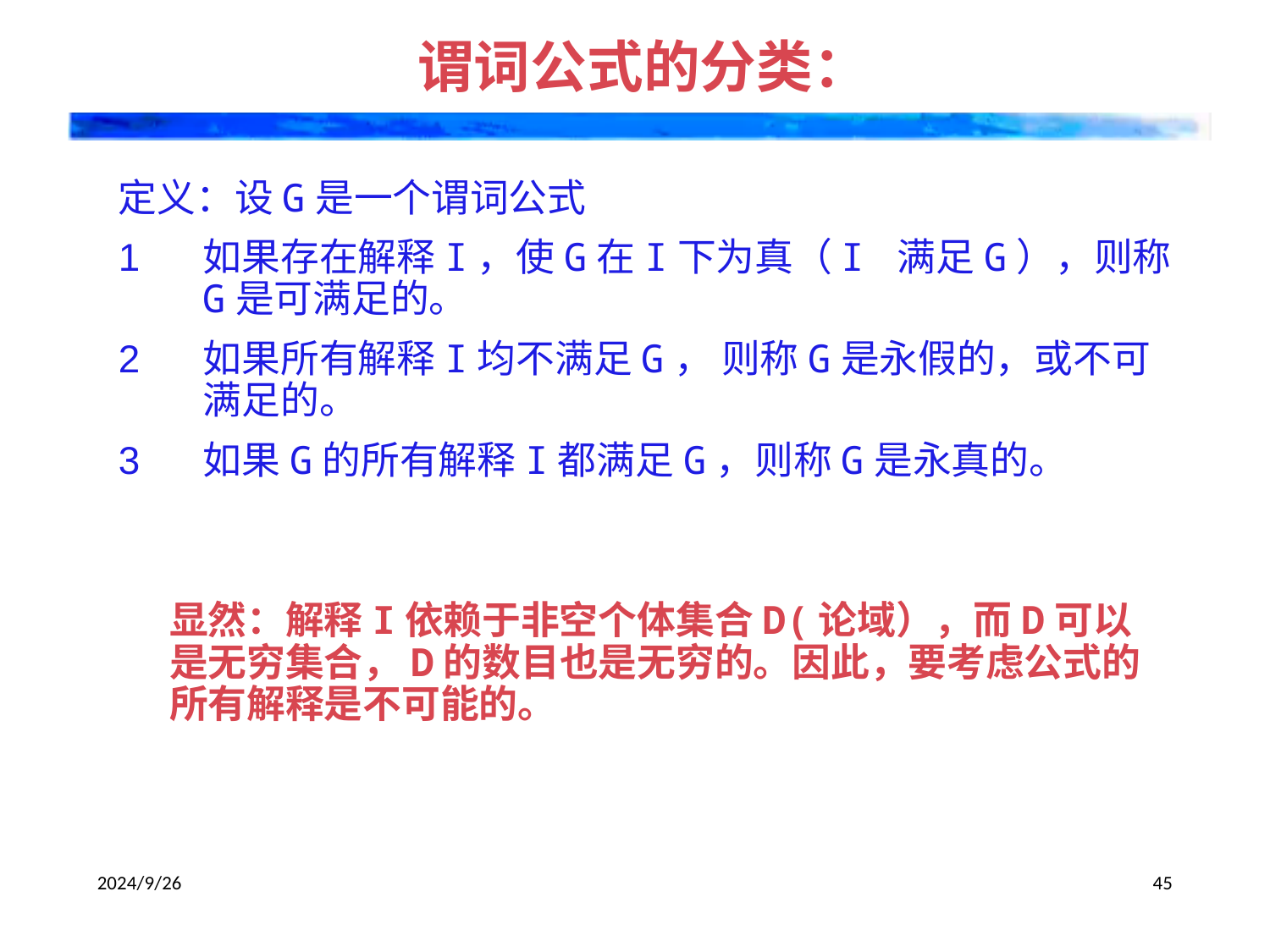

谓词公式的分类：
定义：设G是一个谓词公式
如果存在解释I，使G在I下为真（I 满足G），则称G是可满足的。
如果所有解释I均不满足G， 则称G是永假的，或不可满足的。
如果G的所有解释I都满足G，则称G是永真的。
显然：解释I依赖于非空个体集合D(论域），而D可以是无穷集合，D的数目也是无穷的。因此，要考虑公式的所有解释是不可能的。
2024/9/26
45